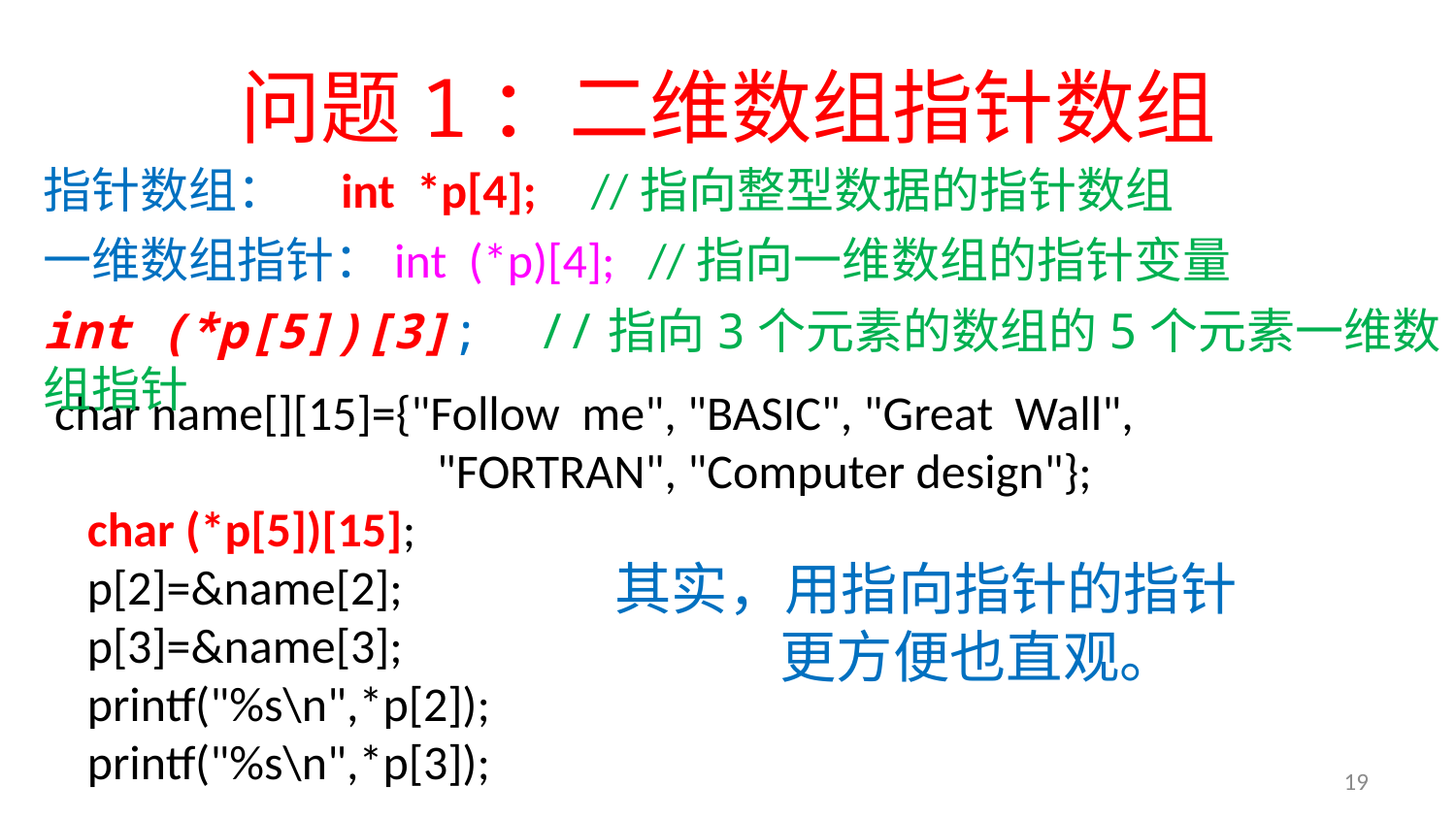

# 问题1：二维数组指针数组
指针数组：    int  *p[4];     //指向整型数据的指针数组
一维数组指针：int  (*p)[4];   //指向一维数组的指针变量
int (*p[5])[3];  //指向3个元素的数组的5个元素一维数组指针
char name[][15]={"Follow  me", "BASIC", "Great  Wall",
                                   "FORTRAN", "Computer design"};
   char (*p[5])[15];
   p[2]=&name[2];
   p[3]=&name[3];
   printf("%s\n",*p[2]);
   printf("%s\n",*p[3]);
其实，用指向指针的指针
            更方便也直观。
19